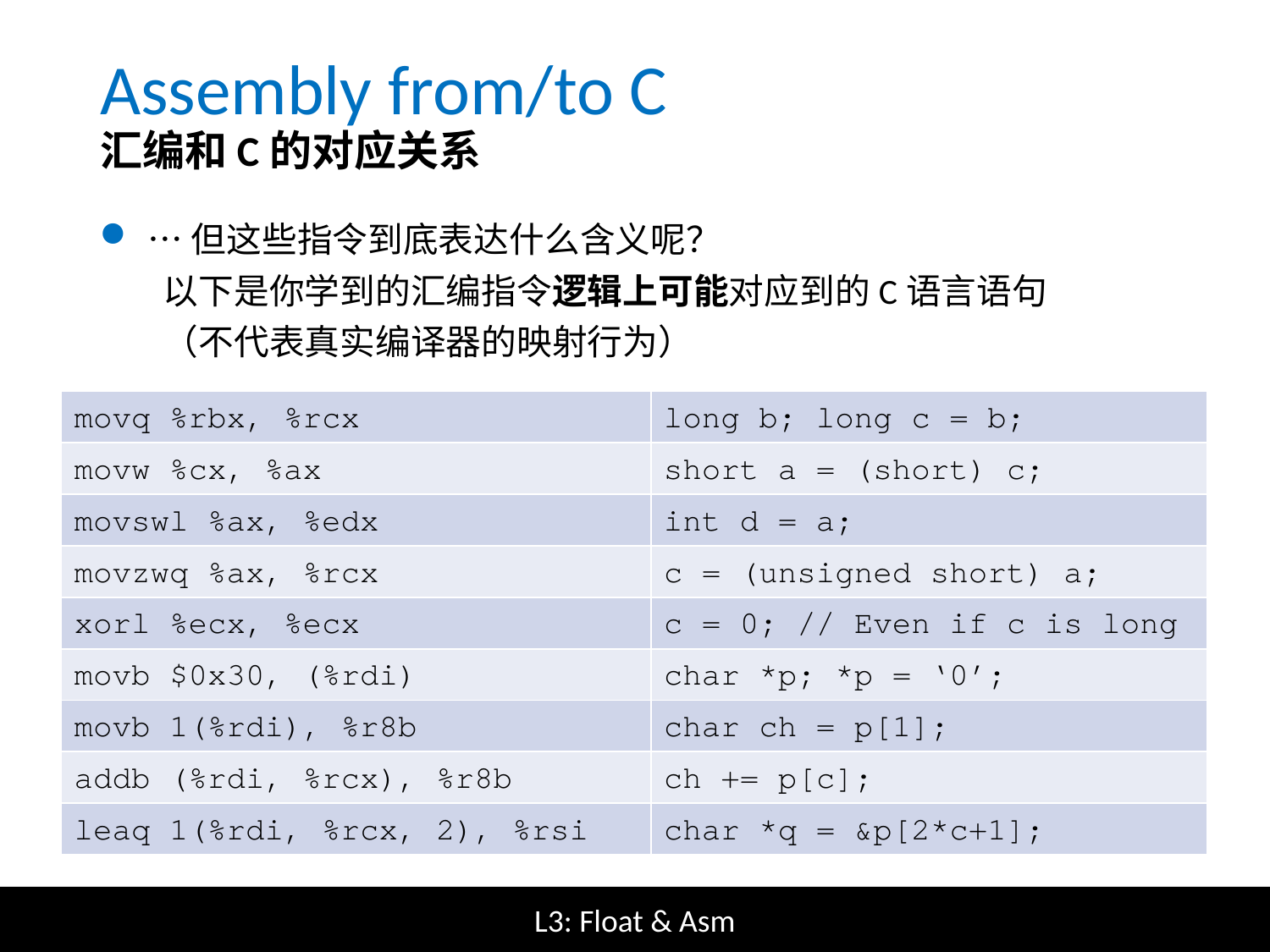

Assembly from/to C
汇编和C的对应关系
…但这些指令到底表达什么含义呢？
以下是你学到的汇编指令逻辑上可能对应到的C语言语句
（不代表真实编译器的映射行为）
| movq %rbx, %rcx | long b; long c = b; |
| --- | --- |
| movw %cx, %ax | short a = (short) c; |
| movswl %ax, %edx | int d = a; |
| movzwq %ax, %rcx | c = (unsigned short) a; |
| xorl %ecx, %ecx | c = 0; // Even if c is long |
| movb $0x30, (%rdi) | char \*p; \*p = ‘0’; |
| movb 1(%rdi), %r8b | char ch = p[1]; |
| addb (%rdi, %rcx), %r8b | ch += p[c]; |
| leaq 1(%rdi, %rcx, 2), %rsi | char \*q = &p[2\*c+1]; |
L3: Float & Asm
13